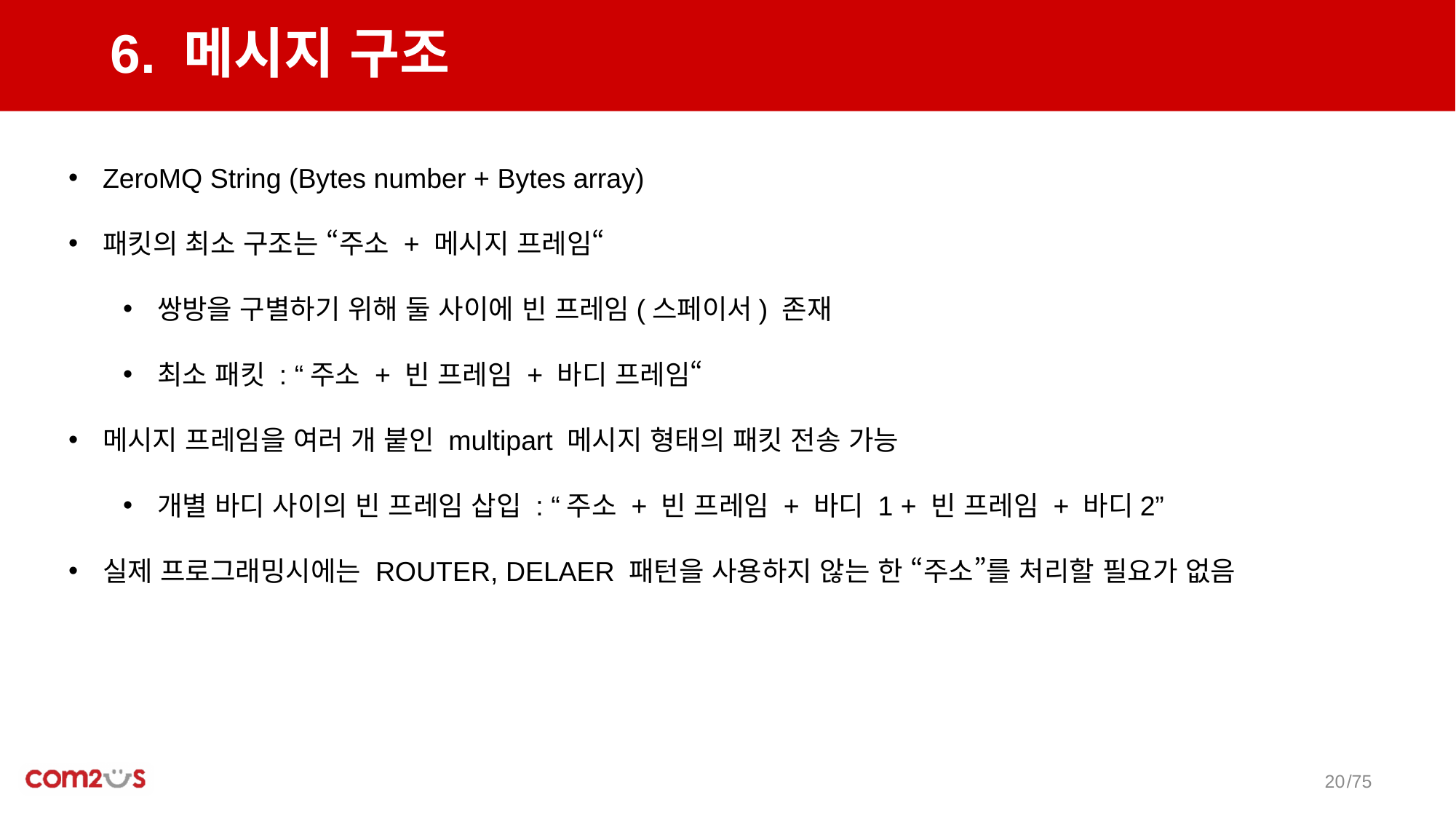

# 6. 메시지 구조
ZeroMQ String (Bytes number + Bytes array)

패킷의 최소 구조는 “주소 + 메시지 프레임“

쌍방을 구별하기 위해 둘 사이에 빈 프레임(스페이서) 존재

최소 패킷 : “주소 + 빈 프레임 + 바디 프레임“

메시지 프레임을 여러 개 붙인 multipart 메시지 형태의 패킷 전송 가능

개별 바디 사이의 빈 프레임 삽입 : “주소 + 빈 프레임 + 바디 1 + 빈 프레임 + 바디2”

실제 프로그래밍시에는 ROUTER, DELAER 패턴을 사용하지 않는 한 “주소”를 처리할 필요가 없음

20